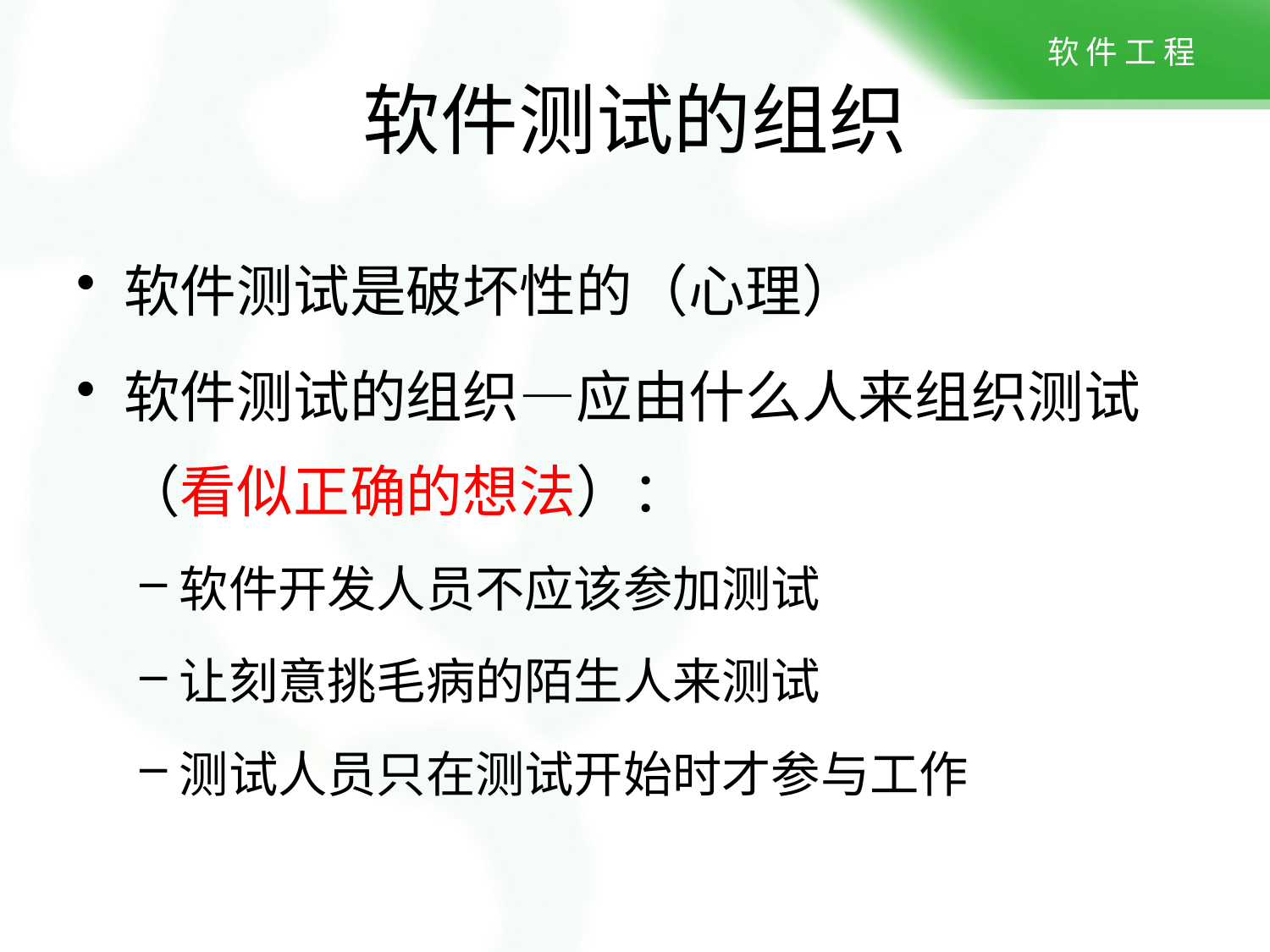

# 软件测试的组织
软件测试是破坏性的（心理）
软件测试的组织—应由什么人来组织测试（看似正确的想法）：
软件开发人员不应该参加测试
让刻意挑毛病的陌生人来测试
测试人员只在测试开始时才参与工作